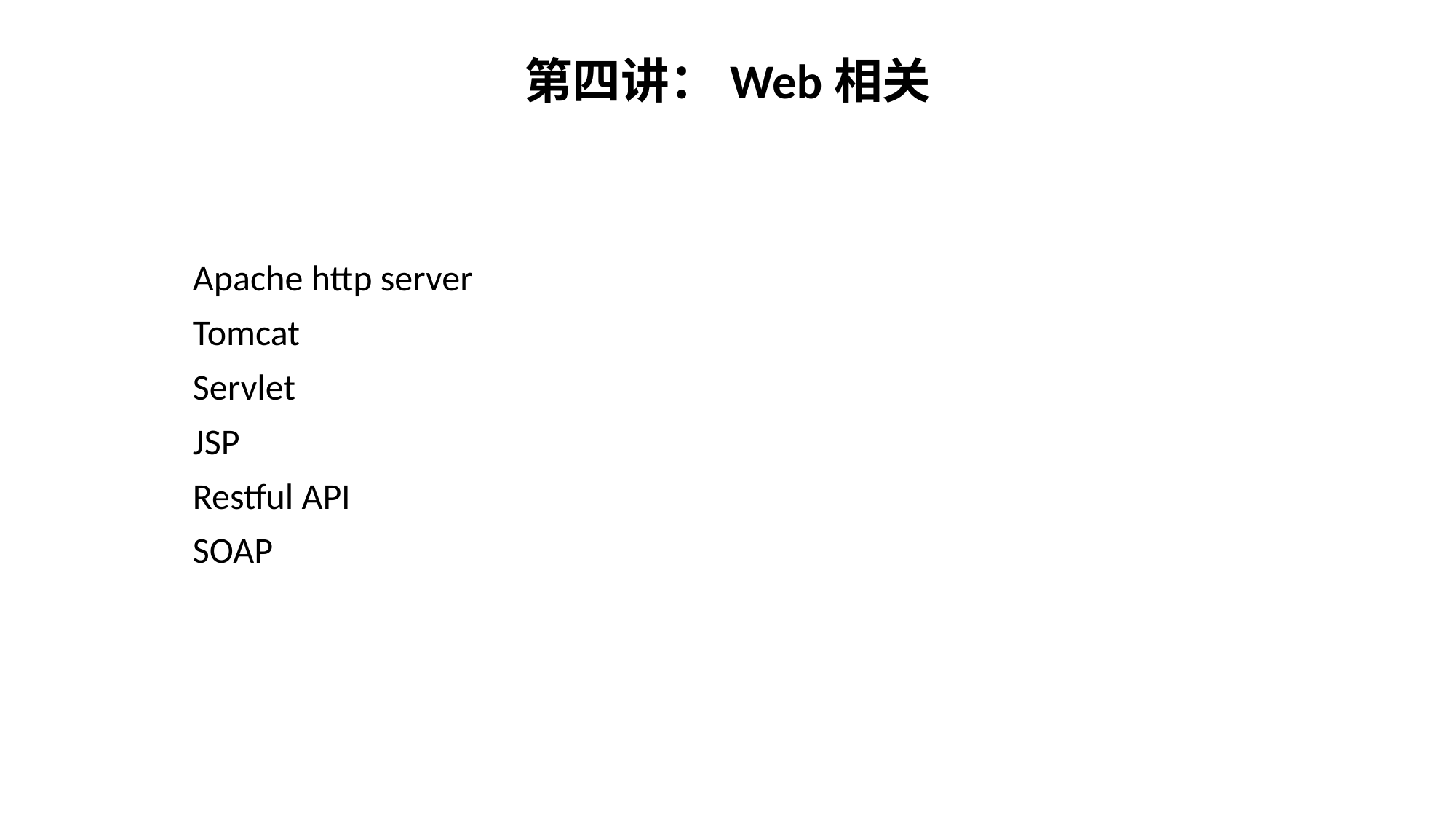

第四讲：Web相关

Apache http server
Tomcat
Servlet
JSP
Restful API
SOAP